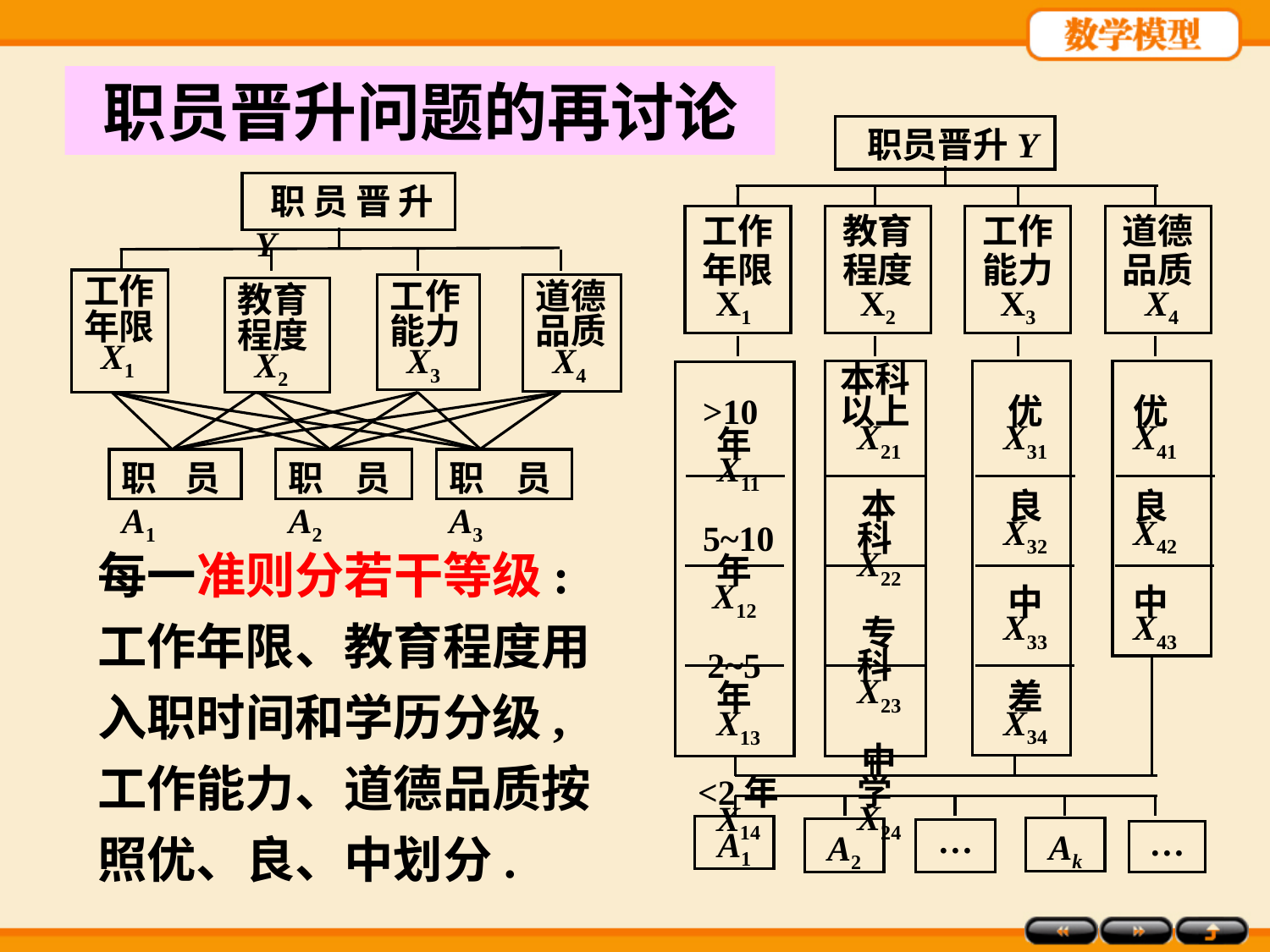

职员晋升问题的再讨论
职员晋升Y
工作年限
X1
教育程度
X2

工作能力
X3

道德品质
X4

本科以上
X21

本科
X22

专科
X23

中学
X24

优
X31

良
X32

中
X33

差
X34

优
X41

良
X42

中
X43

>10年
X11

5~10
年X12

2~5年
X13

<2年
X14

A1
Ak
A2

…

…
职员晋升Y

工作

年限

 X1

工作

能力

 X3

道德

品质

 X4

教育

程度

 X2

职员A1
职员A2
职员A3
每一准则分若干等级:
工作年限、教育程度用入职时间和学历分级, 工作能力、道德品质按照优、良、中划分.